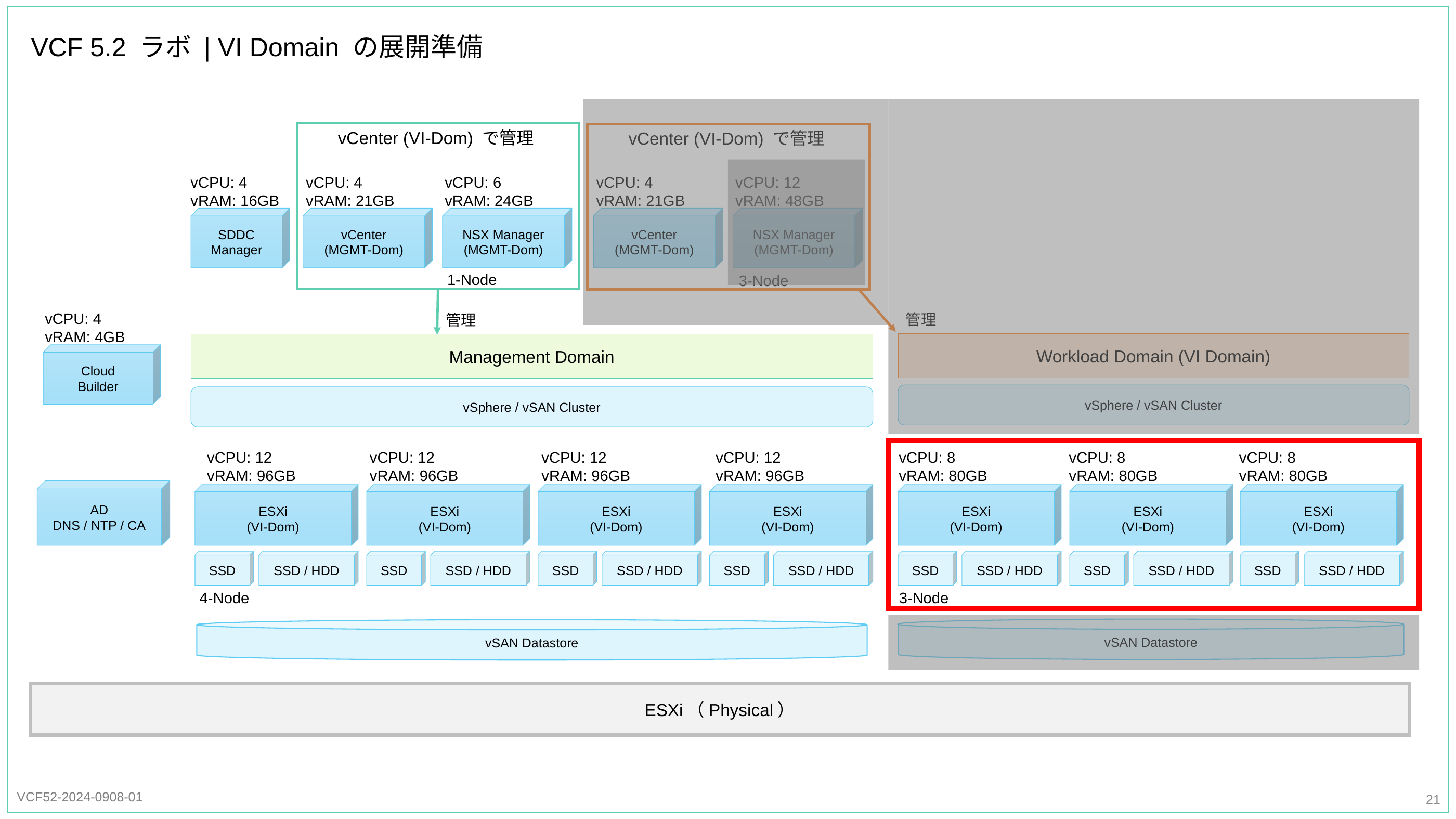

# VCF 5.2 ラボ | VI Domain の展開準備

21